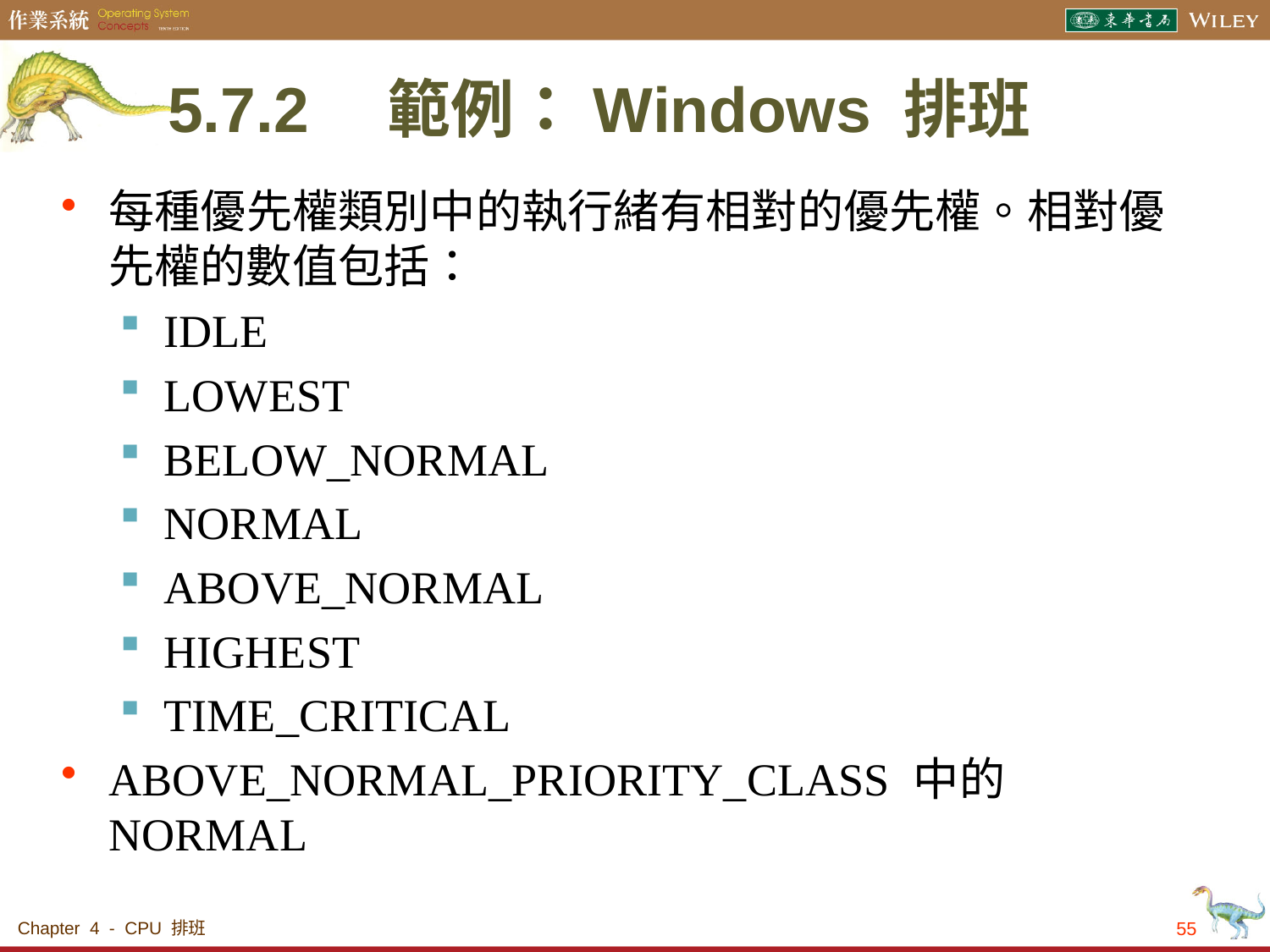

# 5.7.2　範例：Windows 排班
每種優先權類別中的執行緒有相對的優先權。相對優先權的數值包括：
IDLE
LOWEST
BELOW_NORMAL
NORMAL
ABOVE_NORMAL
HIGHEST
TIME_CRITICAL
ABOVE_NORMAL_PRIORITY_CLASS 中的 NORMAL
Chapter  4  -  CPU 排班
55